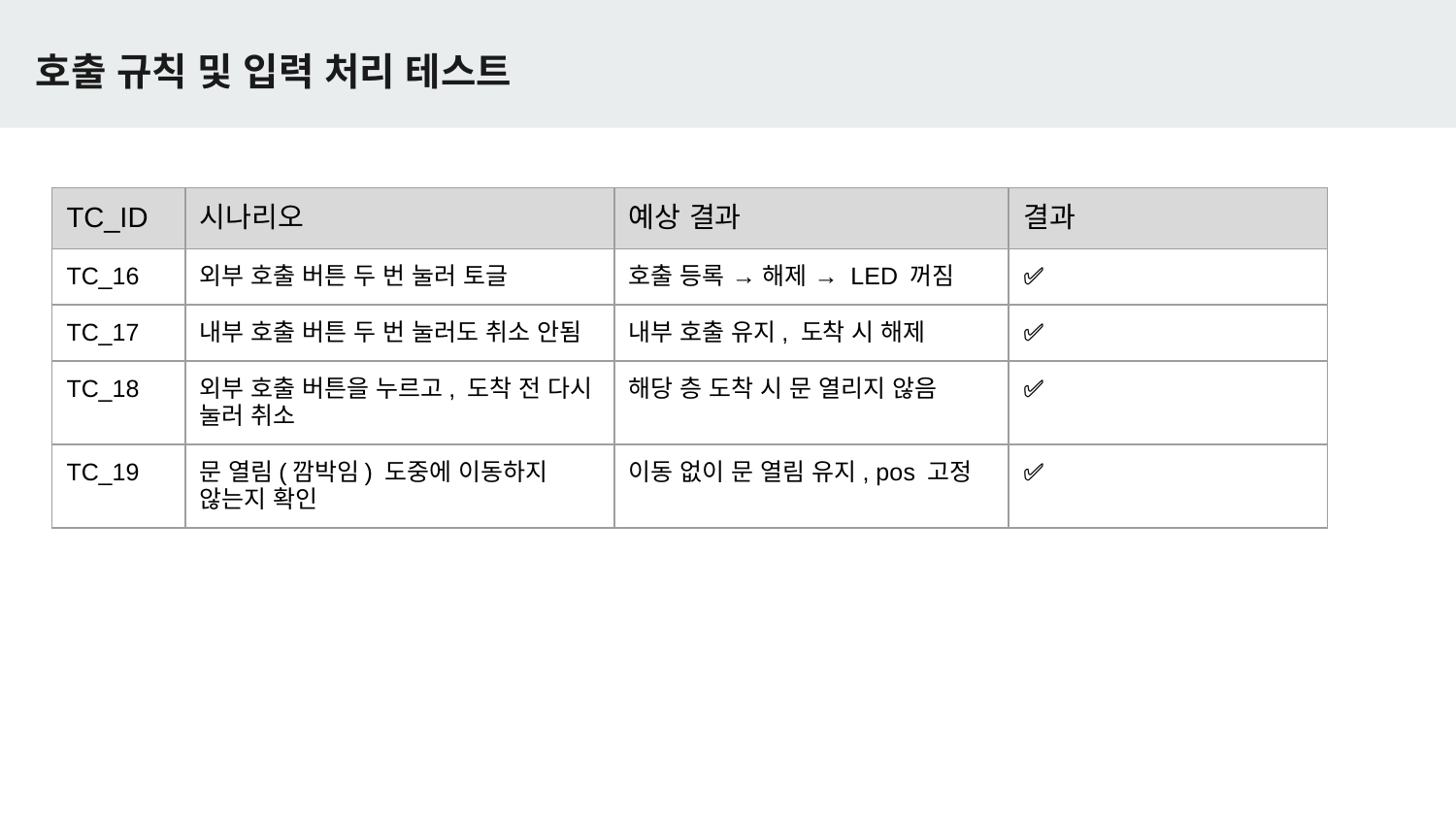

# 호출 규칙 및 입력 처리 테스트
| TC\_ID | 시나리오 | 예상 결과 | 결과 |
| --- | --- | --- | --- |
| TC\_16 | 외부 호출 버튼 두 번 눌러 토글 | 호출 등록 → 해제 → LED 꺼짐 | ✅ |
| TC\_17 | 내부 호출 버튼 두 번 눌러도 취소 안됨 | 내부 호출 유지, 도착 시 해제 | ✅ |
| TC\_18 | 외부 호출 버튼을 누르고, 도착 전 다시 눌러 취소 | 해당 층 도착 시 문 열리지 않음 | ✅ |
| TC\_19 | 문 열림(깜박임) 도중에 이동하지 않는지 확인 | 이동 없이 문 열림 유지, pos 고정 | ✅ |